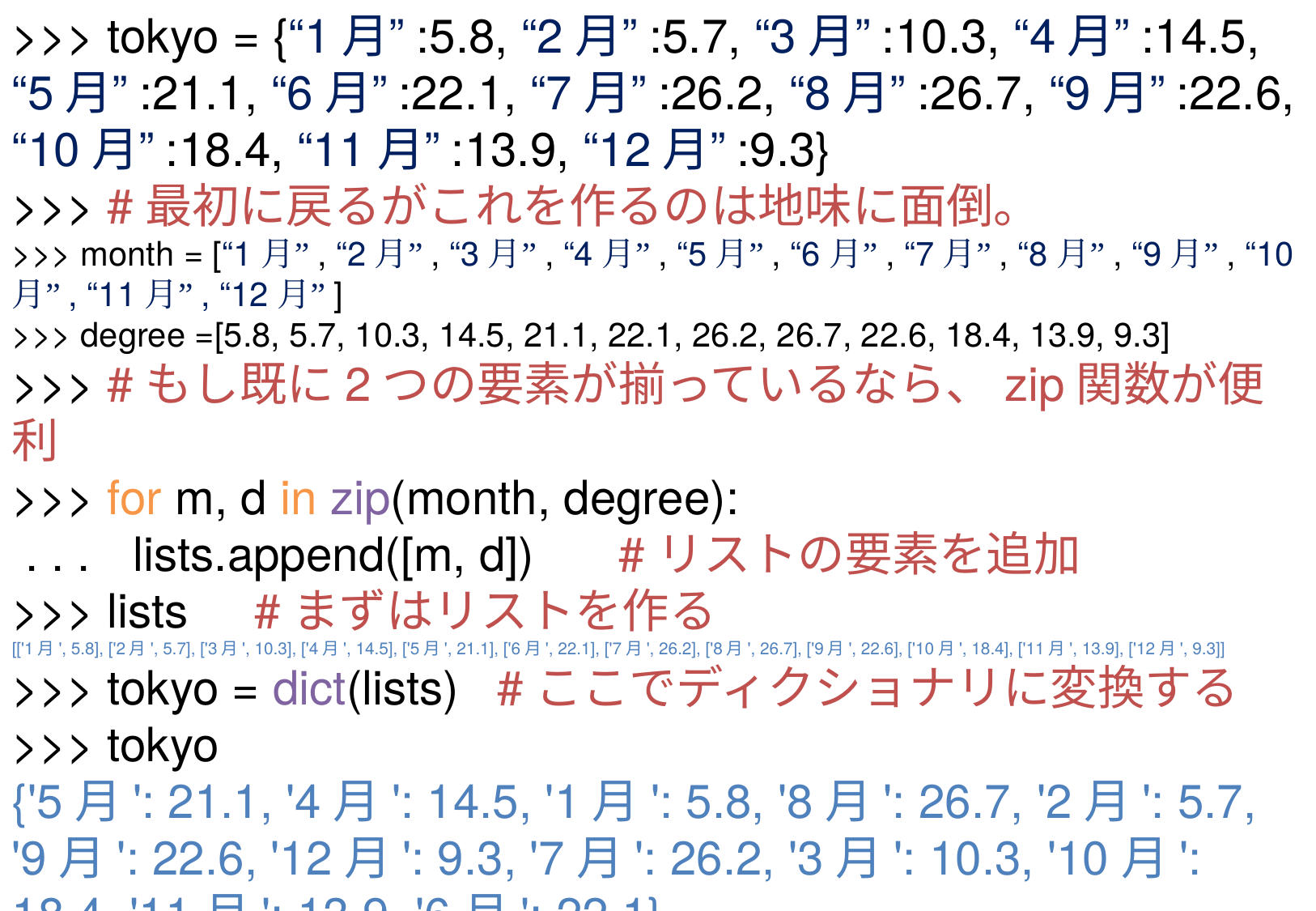

>>> tokyo = {“1月”:5.8, “2月”:5.7, “3月”:10.3, “4月”:14.5, “5月”:21.1, “6月”:22.1, “7月”:26.2, “8月”:26.7, “9月”:22.6, “10月”:18.4, “11月”:13.9, “12月”:9.3}
>>> #最初に戻るがこれを作るのは地味に面倒。
>>> month = [“1月”, “2月”, “3月”, “4月”, “5月”, “6月”, “7月”, “8月”, “9月”, “10月”, “11月”, “12月”]
>>> degree =[5.8, 5.7, 10.3, 14.5, 21.1, 22.1, 26.2, 26.7, 22.6, 18.4, 13.9, 9.3]
>>> #もし既に2つの要素が揃っているなら、zip関数が便利
>>> for m, d in zip(month, degree):
 . . . 	lists.append([m, d]) 	#リストの要素を追加
>>> lists	#まずはリストを作る
[['1月', 5.8], ['2月', 5.7], ['3月', 10.3], ['4月', 14.5], ['5月', 21.1], ['6月', 22.1], ['7月', 26.2], ['8月', 26.7], ['9月', 22.6], ['10月', 18.4], ['11月', 13.9], ['12月', 9.3]]
>>> tokyo = dict(lists)	#ここでディクショナリに変換する
>>> tokyo
{'5月': 21.1, '4月': 14.5, '1月': 5.8, '8月': 26.7, '2月': 5.7, '9月': 22.6, '12月': 9.3, '7月': 26.2, '3月': 10.3, '10月': 18.4, '11月': 13.9, '6月': 22.1}